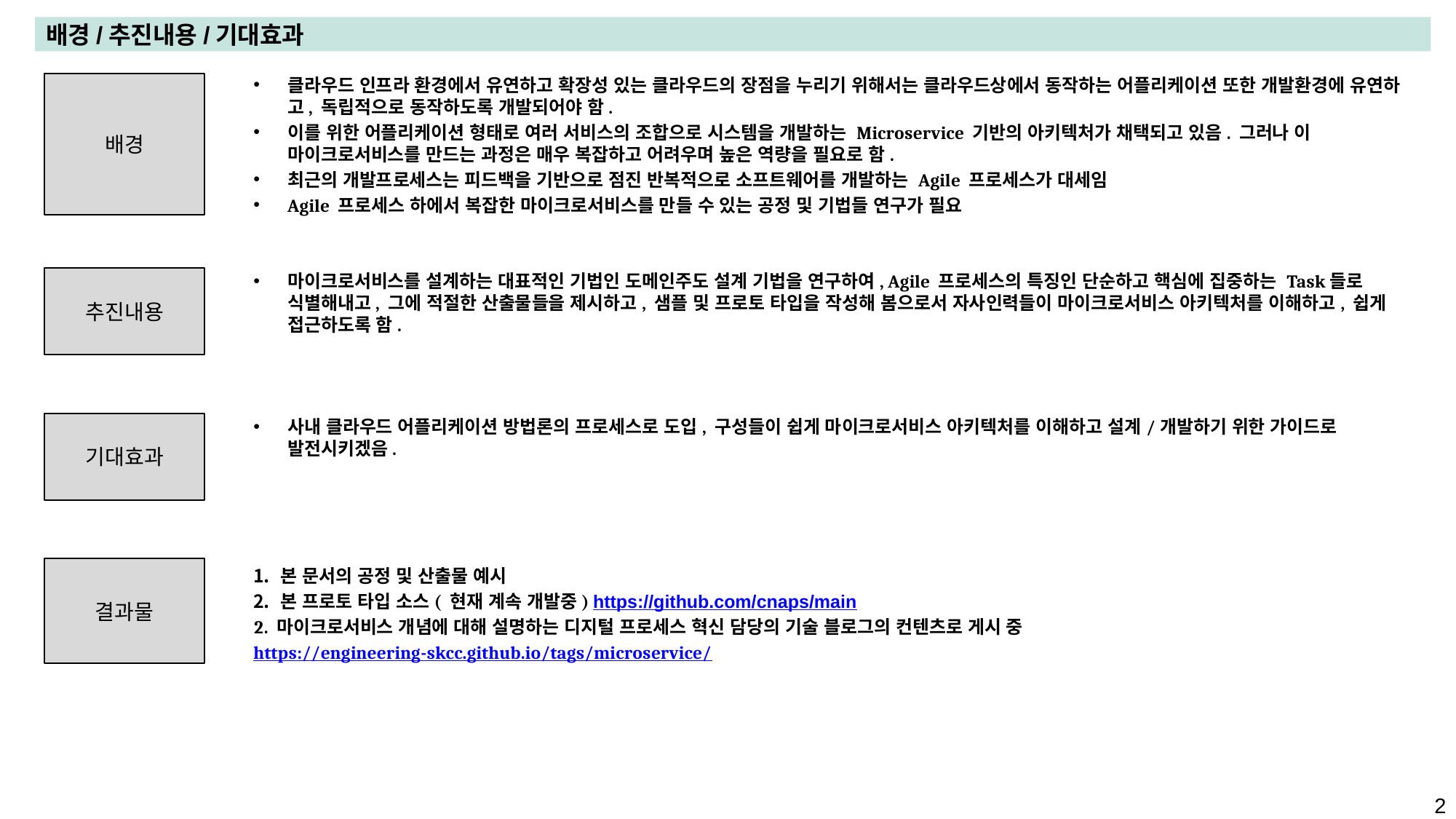

# 배경/추진내용/기대효과
클라우드 인프라 환경에서 유연하고 확장성 있는 클라우드의 장점을 누리기 위해서는 클라우드상에서 동작하는 어플리케이션 또한 개발환경에 유연하고, 독립적으로 동작하도록 개발되어야 함.
이를 위한 어플리케이션 형태로 여러 서비스의 조합으로 시스템을 개발하는 Microservice 기반의 아키텍처가 채택되고 있음. 그러나 이 마이크로서비스를 만드는 과정은 매우 복잡하고 어려우며 높은 역량을 필요로 함.
최근의 개발프로세스는 피드백을 기반으로 점진 반복적으로 소프트웨어를 개발하는 Agile 프로세스가 대세임
Agile 프로세스 하에서 복잡한 마이크로서비스를 만들 수 있는 공정 및 기법들 연구가 필요

마이크로서비스를 설계하는 대표적인 기법인 도메인주도 설계 기법을 연구하여, Agile 프로세스의 특징인 단순하고 핵심에 집중하는 Task들로 식별해내고, 그에 적절한 산출물들을 제시하고, 샘플 및 프로토 타입을 작성해 봄으로서 자사인력들이 마이크로서비스 아키텍처를 이해하고, 쉽게 접근하도록 함.

사내 클라우드 어플리케이션 방법론의 프로세스로 도입, 구성들이 쉽게 마이크로서비스 아키텍처를 이해하고 설계/개발하기 위한 가이드로 발전시키겠음.

본 문서의 공정 및 산출물 예시
본 프로토 타입 소스( 현재 계속 개발중) https://github.com/cnaps/main
2. 마이크로서비스 개념에 대해 설명하는 디지털 프로세스 혁신 담당의 기술 블로그의 컨텐츠로 게시 중
https://engineering-skcc.github.io/tags/microservice/

배경
추진내용
기대효과
결과물